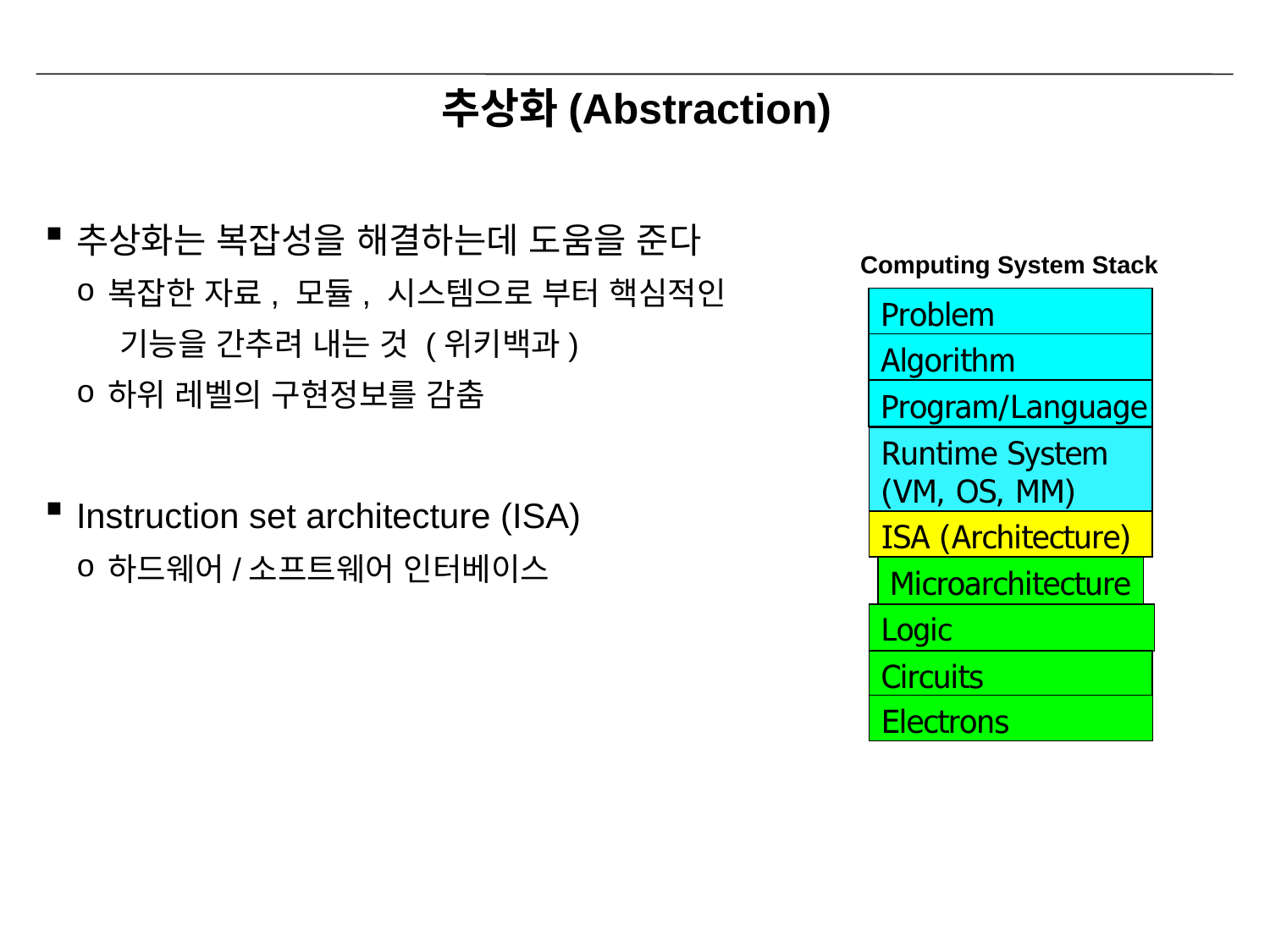

# 추상화(Abstraction)
추상화는 복잡성을 해결하는데 도움을 준다
복잡한 자료, 모듈, 시스템으로 부터 핵심적인
    기능을 간추려 내는 것 (위키백과)
하위 레벨의 구현정보를 감춤

Instruction set architecture (ISA)
하드웨어/소프트웨어 인터베이스
Computing System Stack
Problem
Algorithm
Program/Language
Runtime System
(VM, OS, MM)
ISA (Architecture)
Microarchitecture
Logic

Circuits
Electrons